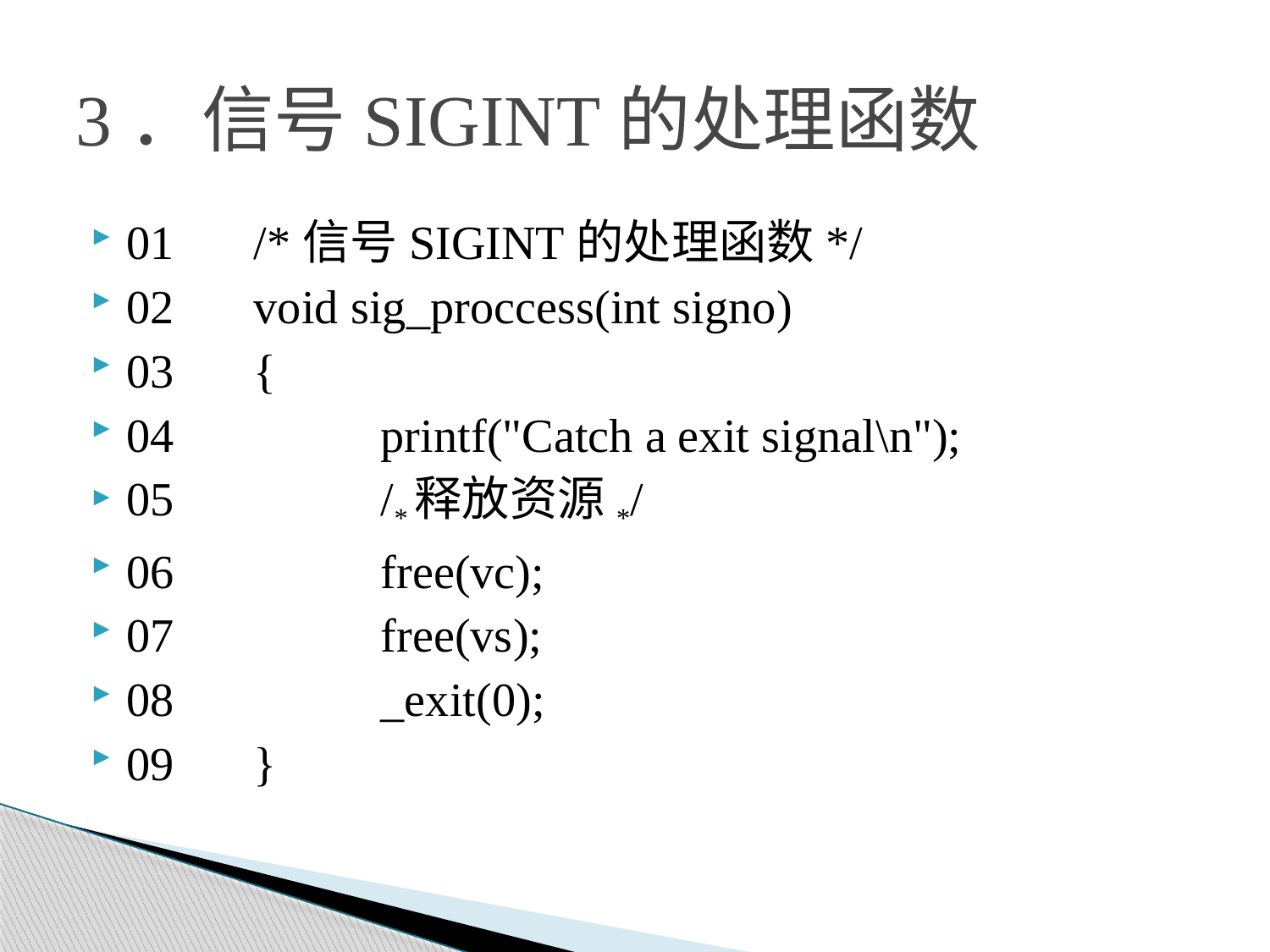

# 3．信号SIGINT的处理函数
01	/*信号SIGINT的处理函数*/
02	void sig_proccess(int signo)
03	{
04		printf("Catch a exit signal\n");
05		/*释放资源*/
06		free(vc);
07		free(vs);
08		_exit(0);
09	}